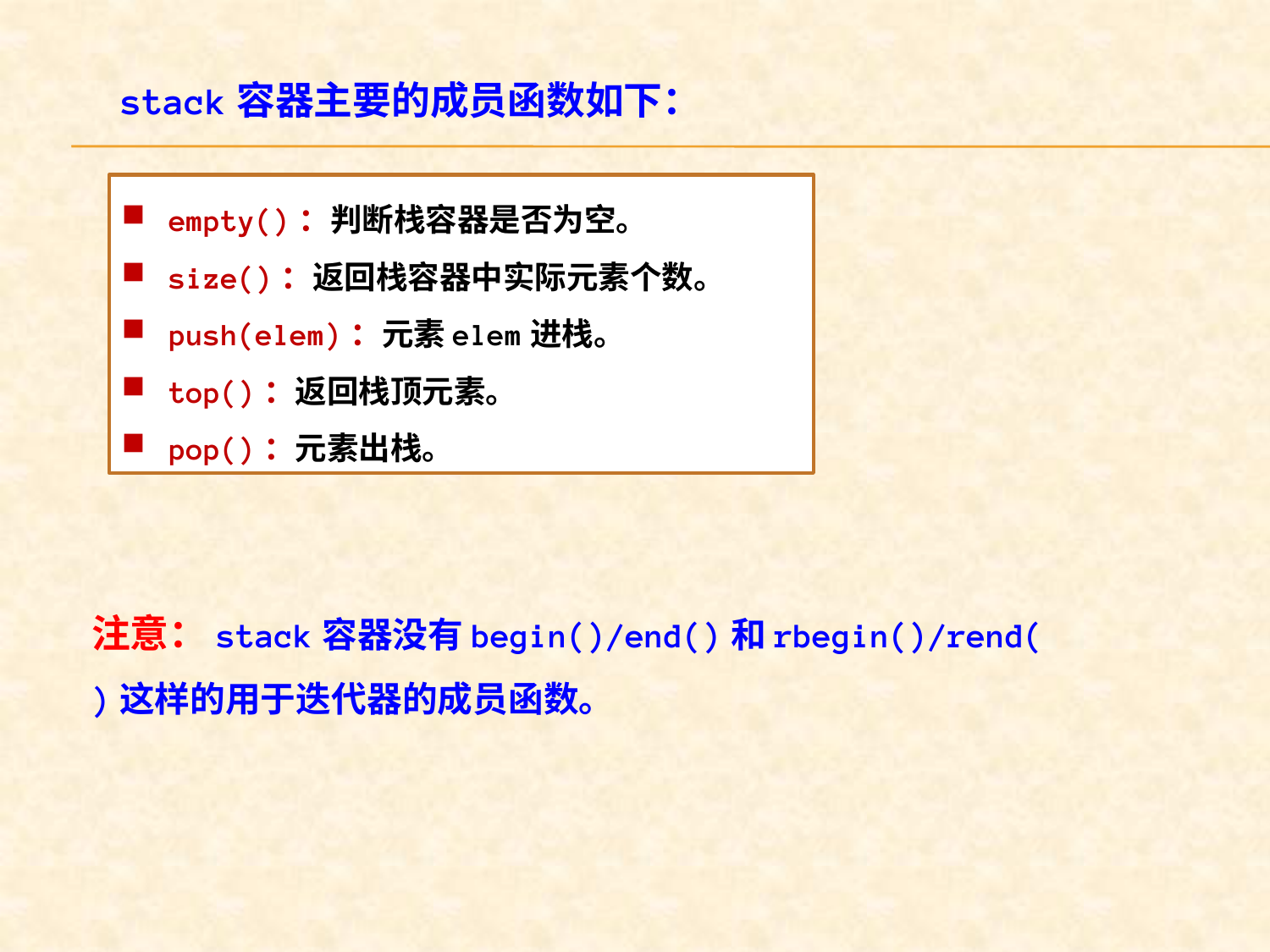

stack容器主要的成员函数如下：
empty()：判断栈容器是否为空。
size()：返回栈容器中实际元素个数。
push(elem)：元素elem进栈。
top()：返回栈顶元素。
pop()：元素出栈。
  注意：stack容器没有begin()/end()和rbegin()/rend()这样的用于迭代器的成员函数。